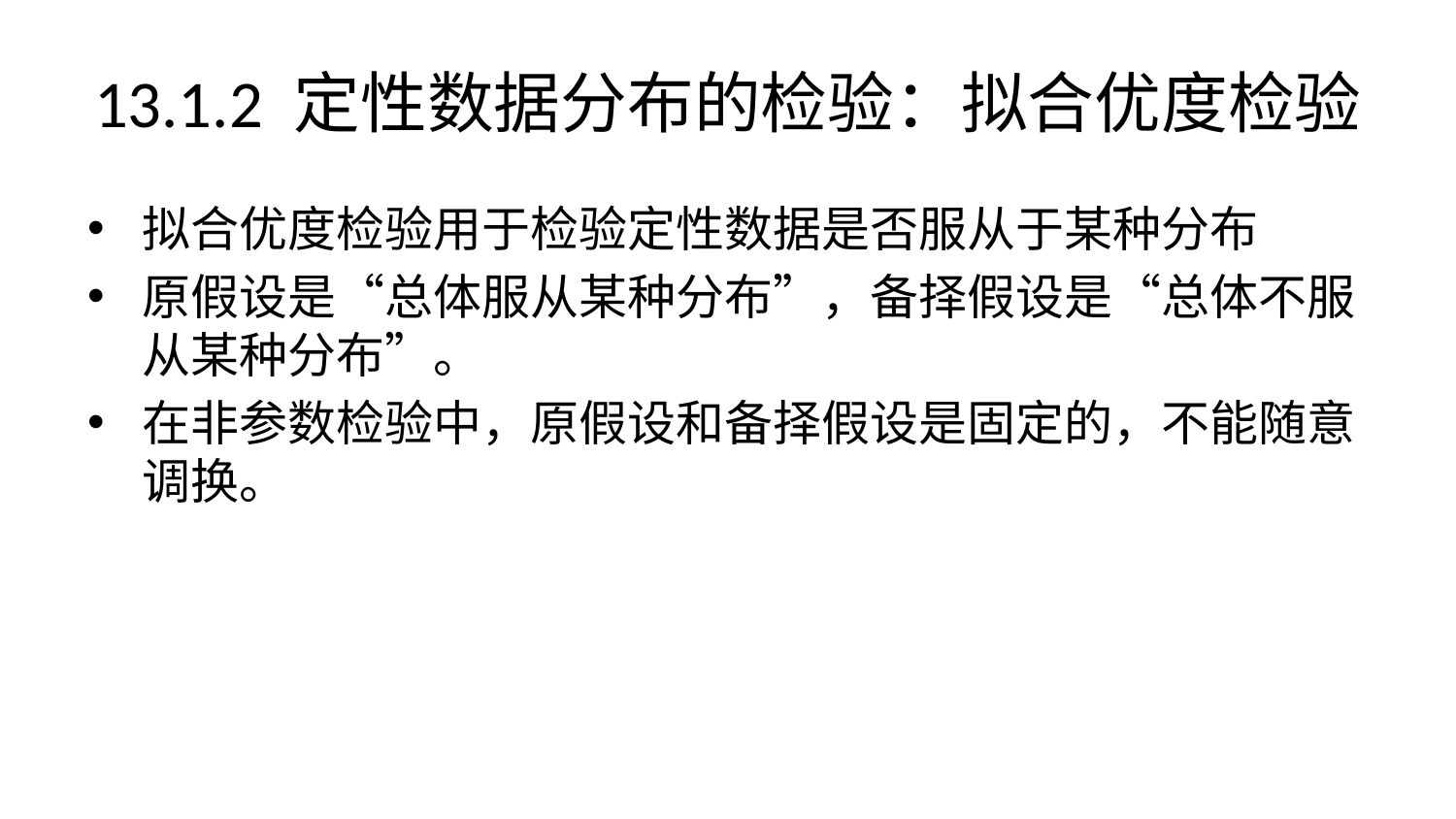

# 13.1.2 定性数据分布的检验：拟合优度检验
拟合优度检验用于检验定性数据是否服从于某种分布
原假设是“总体服从某种分布”，备择假设是“总体不服从某种分布”。
在非参数检验中，原假设和备择假设是固定的，不能随意调换。